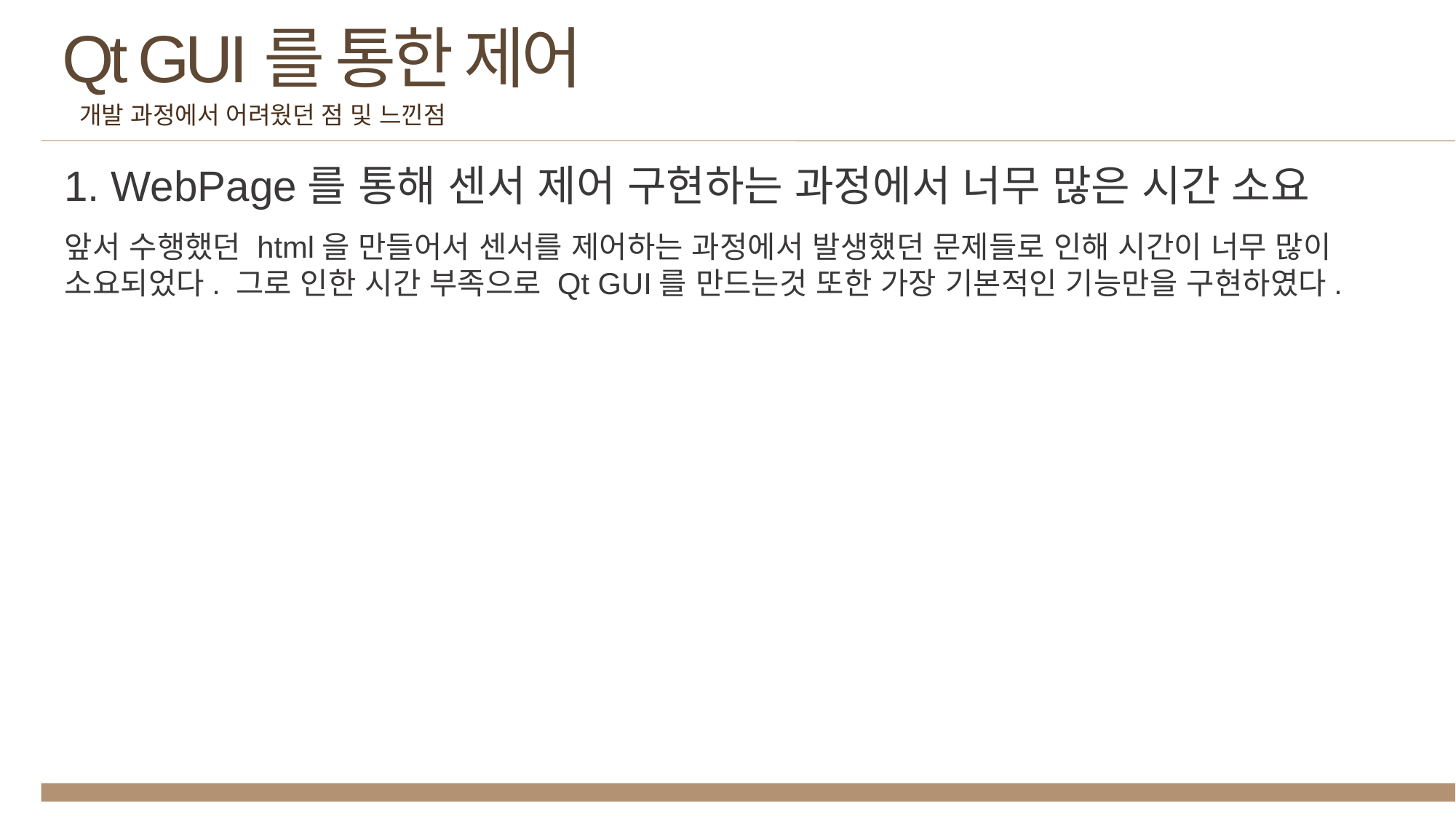

Qt GUI를 통한 제어
개발 과정에서 어려웠던 점 및 느낀점
1. WebPage를 통해 센서 제어 구현하는 과정에서 너무 많은 시간 소요
앞서 수행했던 html을 만들어서 센서를 제어하는 과정에서 발생했던 문제들로 인해 시간이 너무 많이 소요되었다. 그로 인한 시간 부족으로 Qt GUI를 만드는것 또한 가장 기본적인 기능만을 구현하였다.